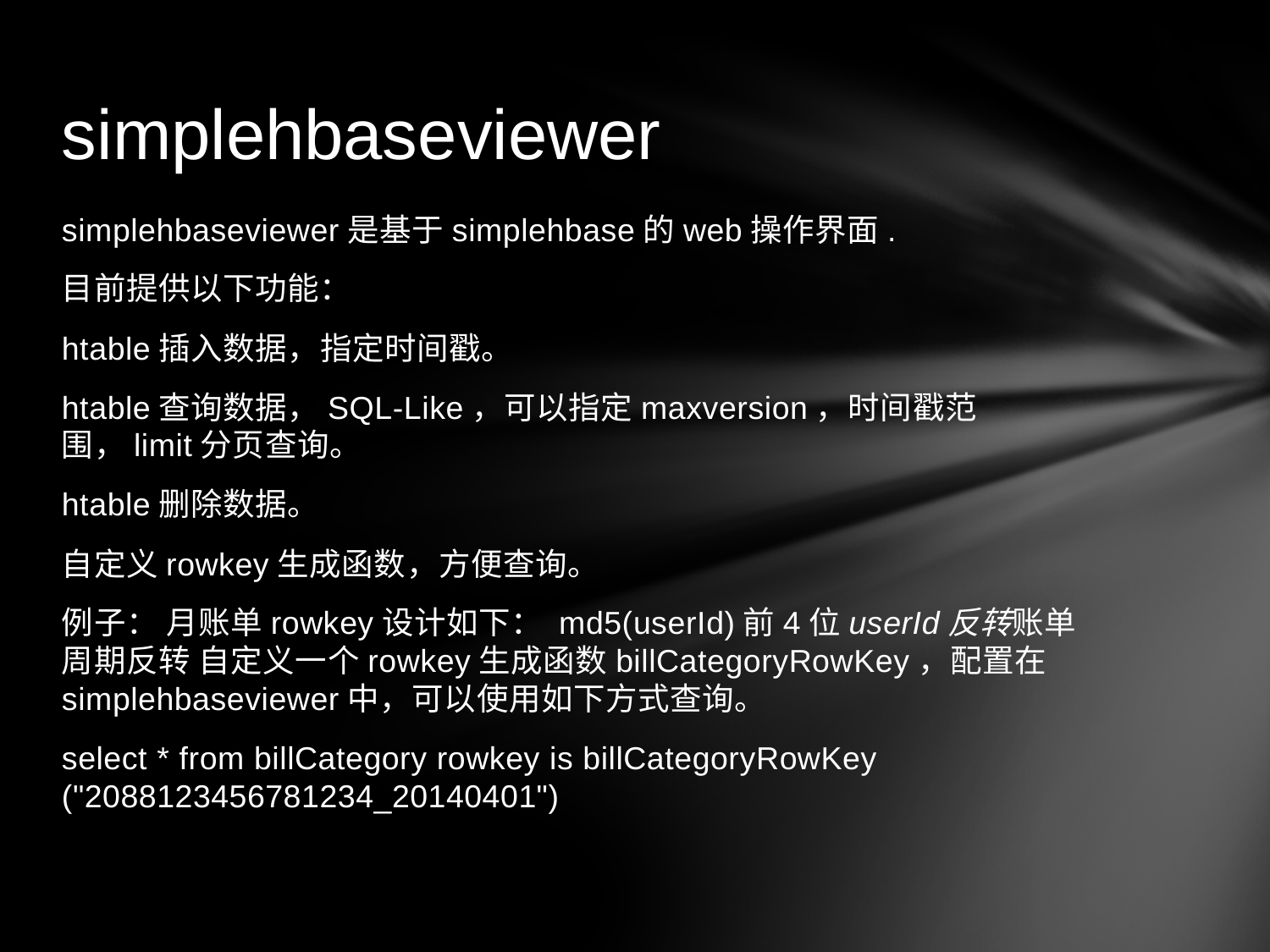

# simplehbaseviewer
simplehbaseviewer是基于simplehbase的web操作界面.
目前提供以下功能：
htable插入数据，指定时间戳。
htable查询数据，SQL-Like，可以指定maxversion，时间戳范围，limit分页查询。
htable删除数据。
自定义rowkey生成函数，方便查询。
例子： 月账单rowkey设计如下： md5(userId)前4位userId反转账单周期反转 自定义一个rowkey生成函数billCategoryRowKey，配置在simplehbaseviewer中，可以使用如下方式查询。
select * from billCategory rowkey is billCategoryRowKey ("2088123456781234_20140401")